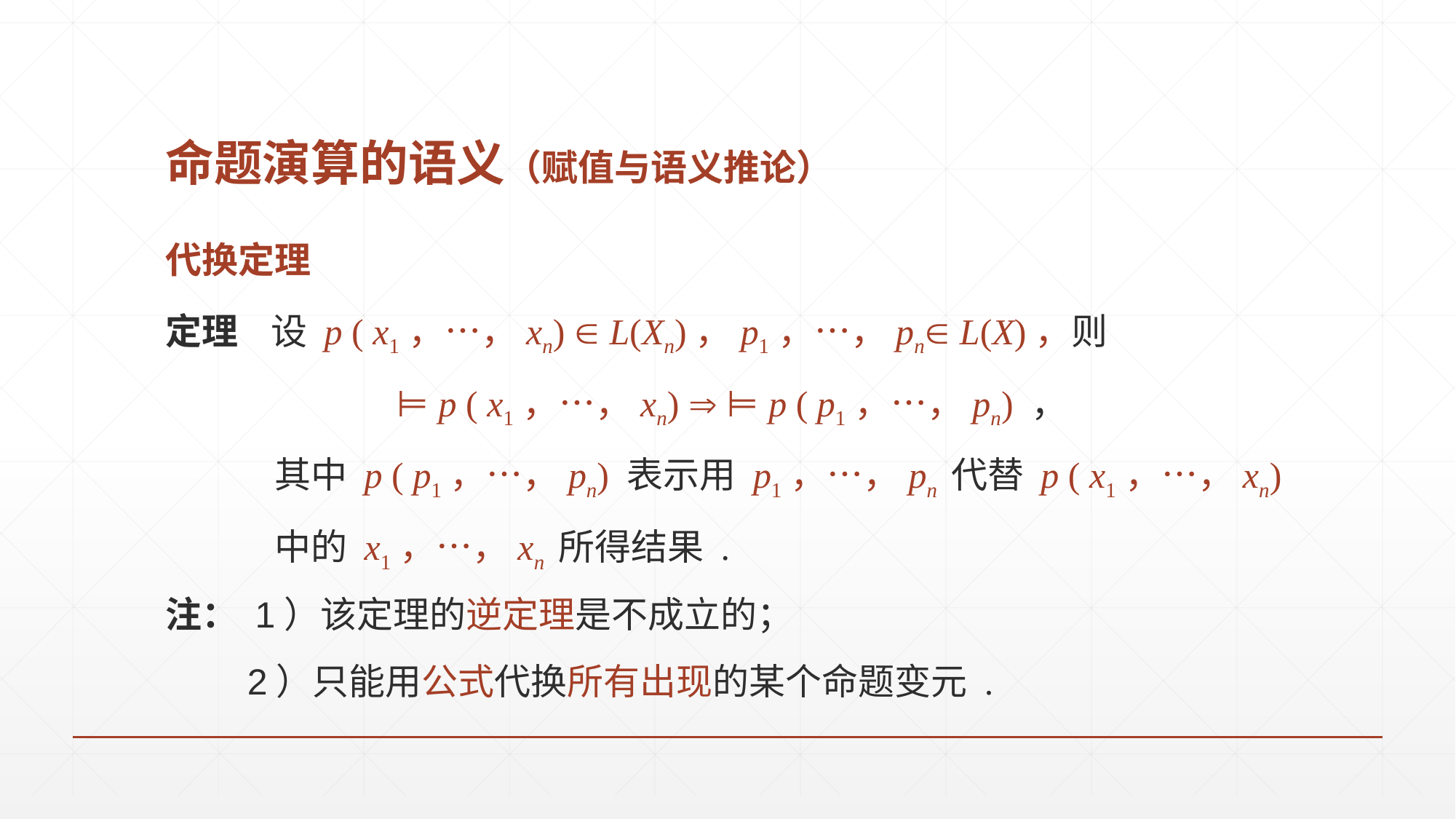

# 命题演算的语义（赋值与语义推论）
代换定理
定理    设 p ( x1，…，xn) ∈ L(Xn)，p1，…，pn∈ L(X)，则
 ⊨ p ( x1，…，xn) ⇒ ⊨ p ( p1，…，pn) ，
	其中 p ( p1，…，pn) 表示用 p1，…，pn 代替 p ( x1，…，xn)
	中的 x1，…，xn 所得结果 .
注： 1）该定理的逆定理是不成立的；
         2）只能用公式代换所有出现的某个命题变元 .